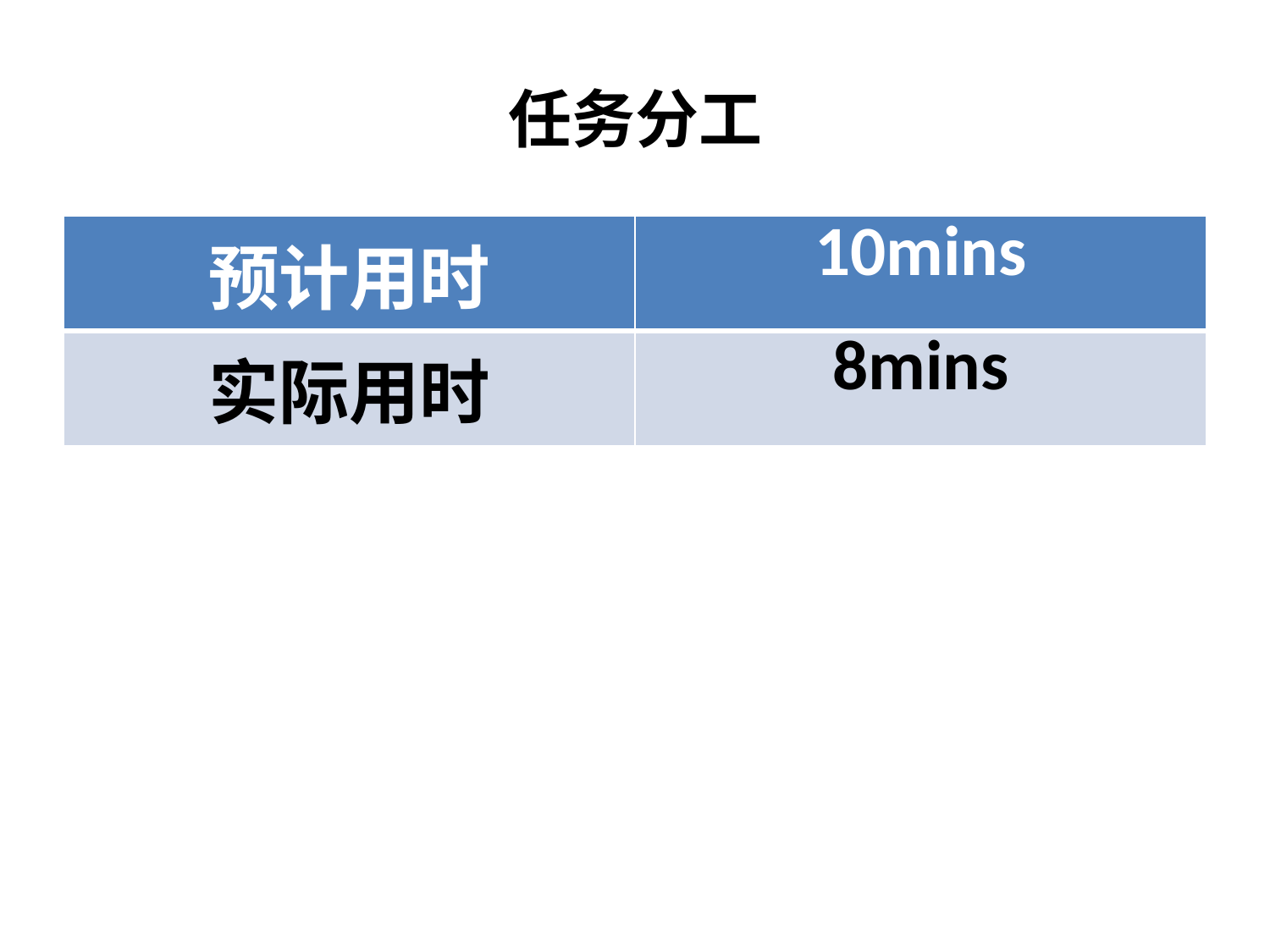

# 任务分工
| 预计用时 | 10mins |
| --- | --- |
| 实际用时 | 8mins |